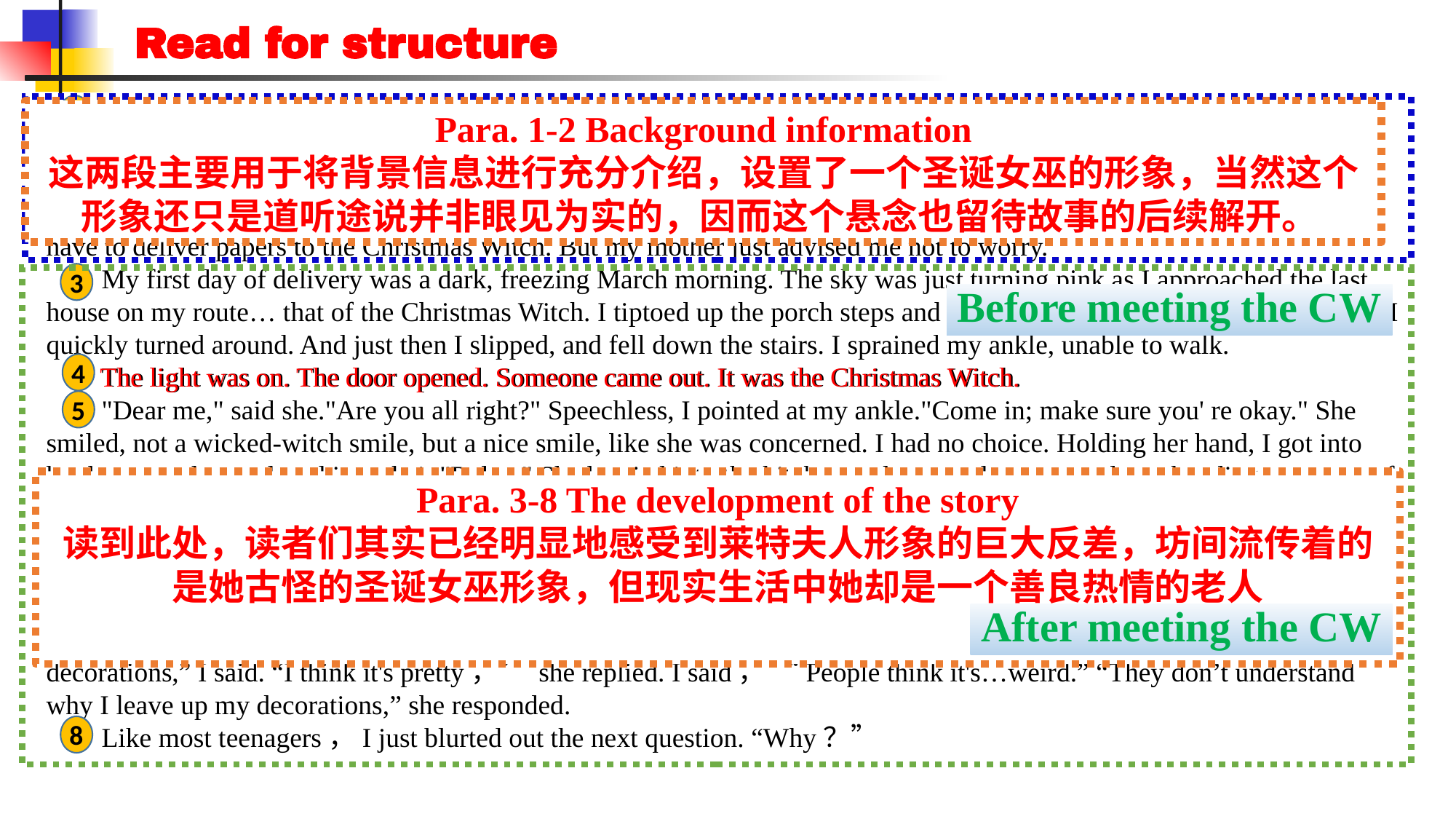

Read for structure
        Every kid in my neighborhood knew about the Christmas Witch. She was an elderly woman who left her Christmas decorations up all year long: a twinkling tree in the living room, a plastic wreath（花环）on the front door, and...
        I was told the decorations were meant to get kids closer to the house so the Christmas Witch could take them. I promised myself I would never go near that place. But when I turned fourteen, I got a newspaper route and discovered I'd have to deliver papers to the Christmas Witch. But my mother just advised me not to worry.
        My first day of delivery was a dark, freezing March morning. The sky was just turning pink as I approached the last house on my route… that of the Christmas Witch. I tiptoed up the porch steps and placed the newspaper by the door. Then I quickly turned around. And just then I slipped, and fell down the stairs. I sprained my ankle, unable to walk.
        The light was on. The door opened. Someone came out. It was the Christmas Witch.
        "Dear me," said she."Are you all right?" Speechless, I pointed at my ankle."Come in; make sure you' re okay." She smiled, not a wicked-witch smile, but a nice smile, like she was concerned. I had no choice. Holding her hand, I got into her house and was placed in a chair."Relax." She hurried into the kitchen and returned a moment later, handing me a cup of hot tea. “I call your parents.” she said.
        I told her my mother's number as she dialed. She got through, told my mother everything and turned, “Your mother will be here shortly.” “Thank you, Mrs. Wright.” “You' re welcome.” She sat down across from me, smiling. “You don't have to call me Mrs. Wright; you can call me Christmas Witch.”
        I was a bit embarrassed. “It's alright.” She smiled. “I hear what people say. It doesn't matter.” “You do have lots of decorations,” I said. “I think it's pretty，” she replied. I said， “People think it's…weird.” “They don’t understand why I leave up my decorations,” she responded.
        Like most teenagers，I just blurted out the next question. “Why？”
1

Para. 1-2 Background information
这两段主要用于将背景信息进行充分介绍，设置了一个圣诞女巫的形象，当然这个形象还只是道听途说并非眼见为实的，因而这个悬念也留待故事的后续解开。
2

3

Before meeting the CW
4

The light was on. The door opened. Someone came out. It was the Christmas Witch.
5

Para. 3-8 The development of the story
读到此处，读者们其实已经明显地感受到莱特夫人形象的巨大反差，坊间流传着的是她古怪的圣诞女巫形象，但现实生活中她却是一个善良热情的老人

6

After meeting the CW
7

8